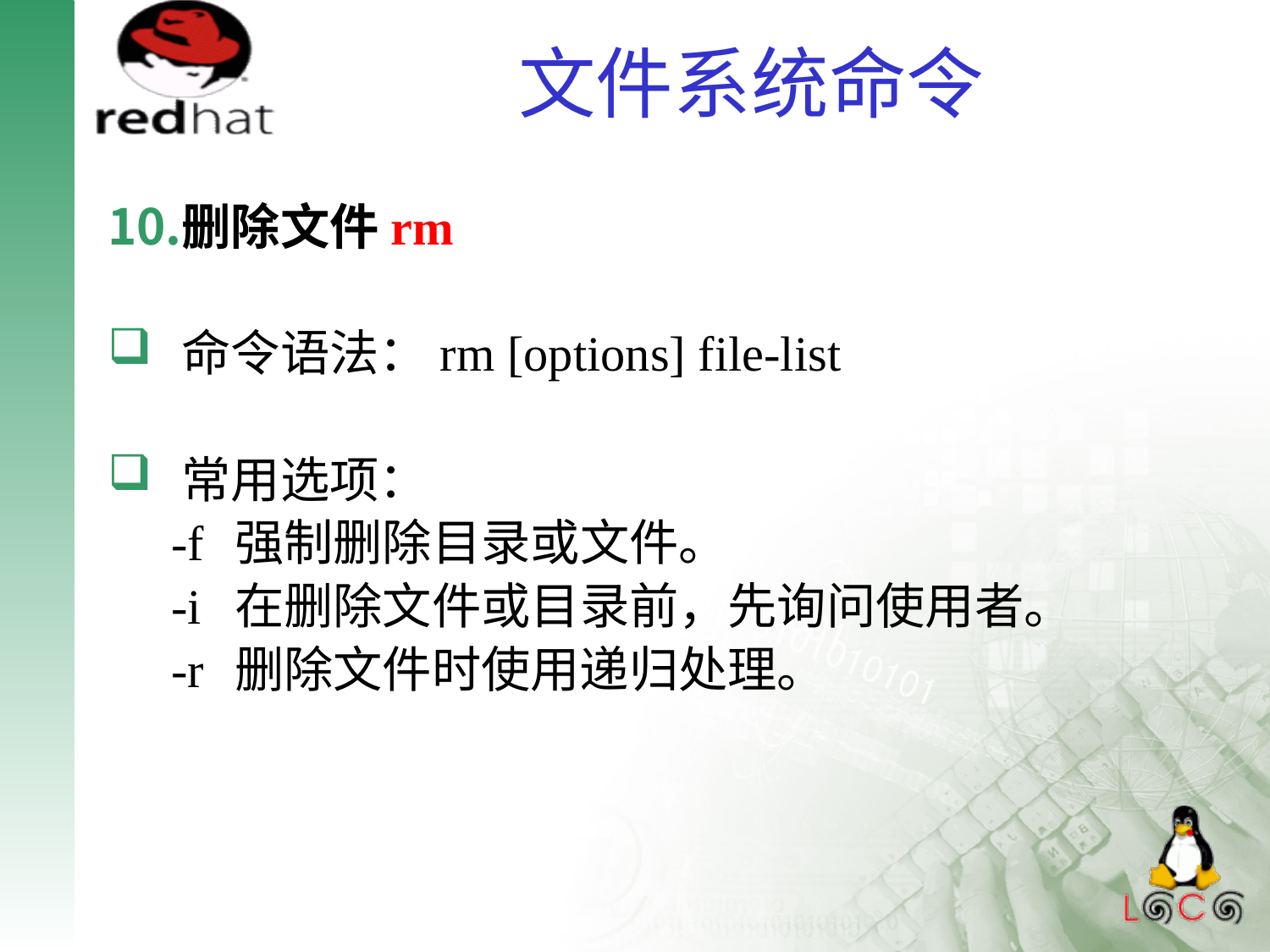

# 文件系统命令
删除文件rm

命令语法：rm [options] file-list

常用选项：
-f	强制删除目录或文件。
-i	在删除文件或目录前，先询问使用者。
-r	删除文件时使用递归处理。